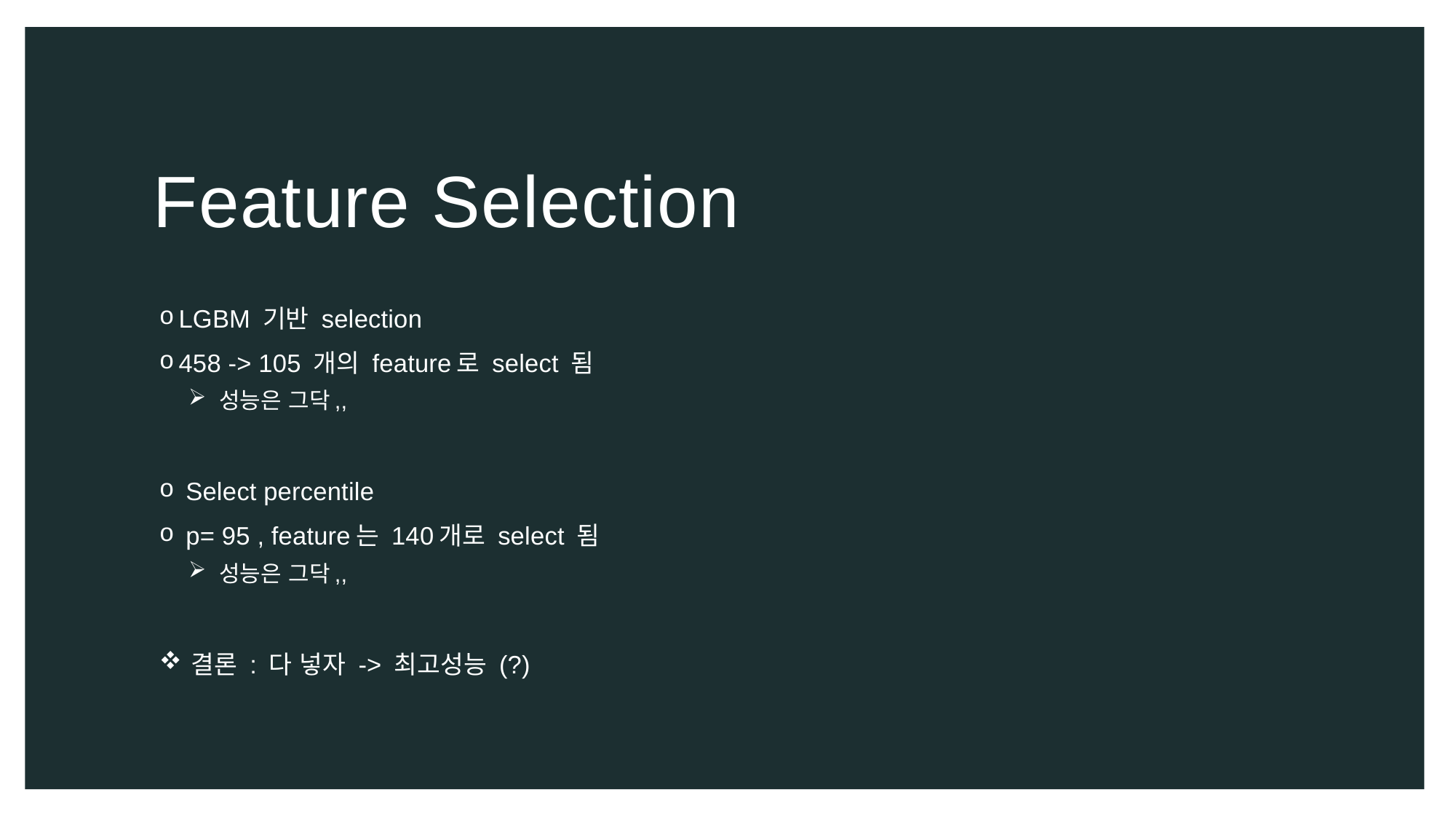

# Feature Selection
LGBM 기반 selection
458 -> 105 개의 feature로 select 됨
 성능은 그닥,,

 Select percentile
 p= 95 , feature는 140개로 select 됨
 성능은 그닥,,

 결론 : 다 넣자 -> 최고성능 (?)